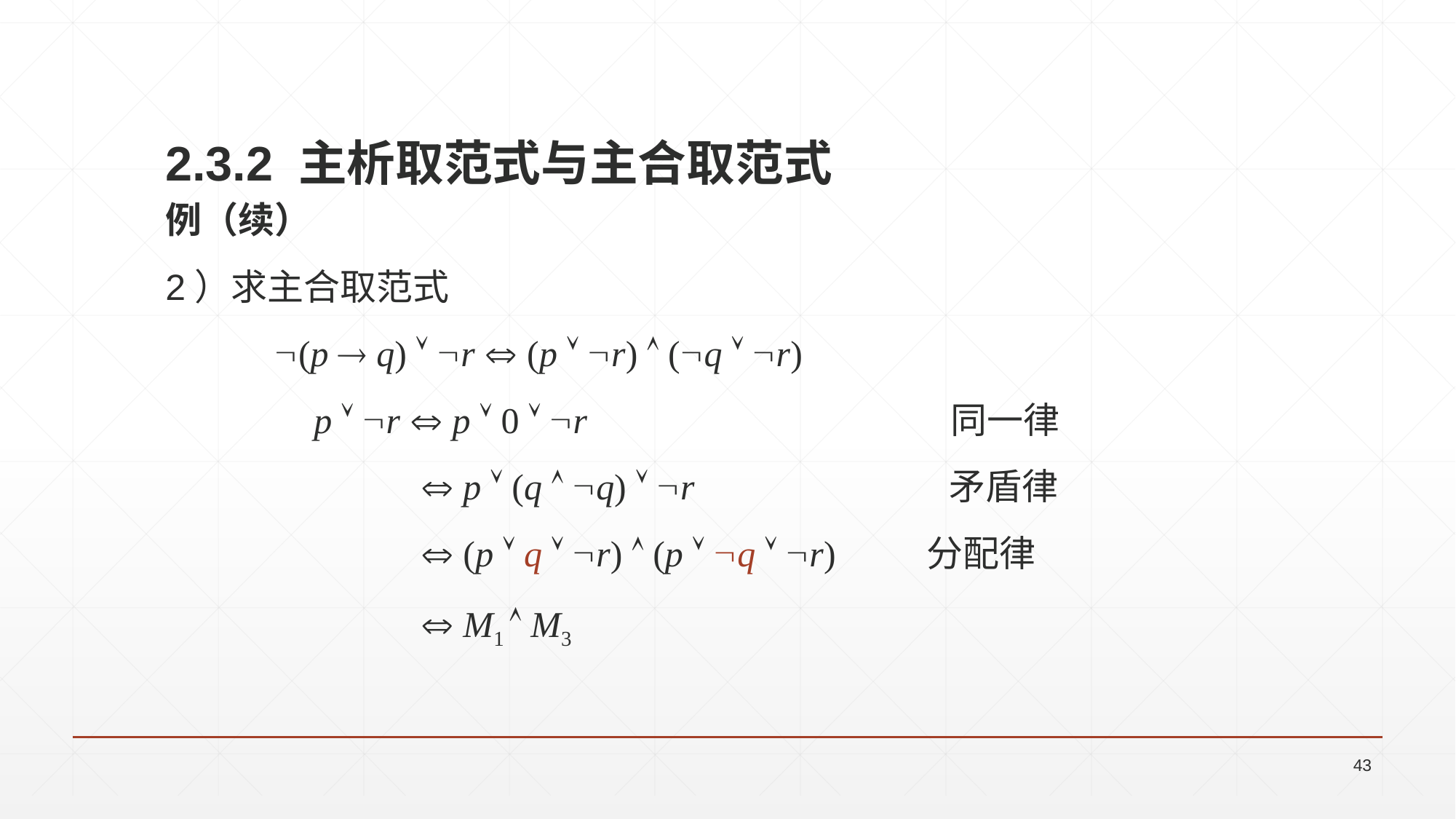

2.3.2 主析取范式与主合取范式
例（续）
2）求主合取范式
	¬(p → q) ∨ ¬r ⇔ (p ∨ ¬r) ∧ (¬q ∨ ¬r)
     	  p ∨ ¬r ⇔ p ∨ 0 ∨ ¬r                                       同一律
                	 ⇔ p ∨ (q ∧ ¬q) ∨ ¬r                           矛盾律
                	 ⇔ (p ∨ q ∨ ¬r) ∧ (p ∨ ¬q ∨ ¬r)         分配律
                	 ⇔ M1 ∧ M3

43